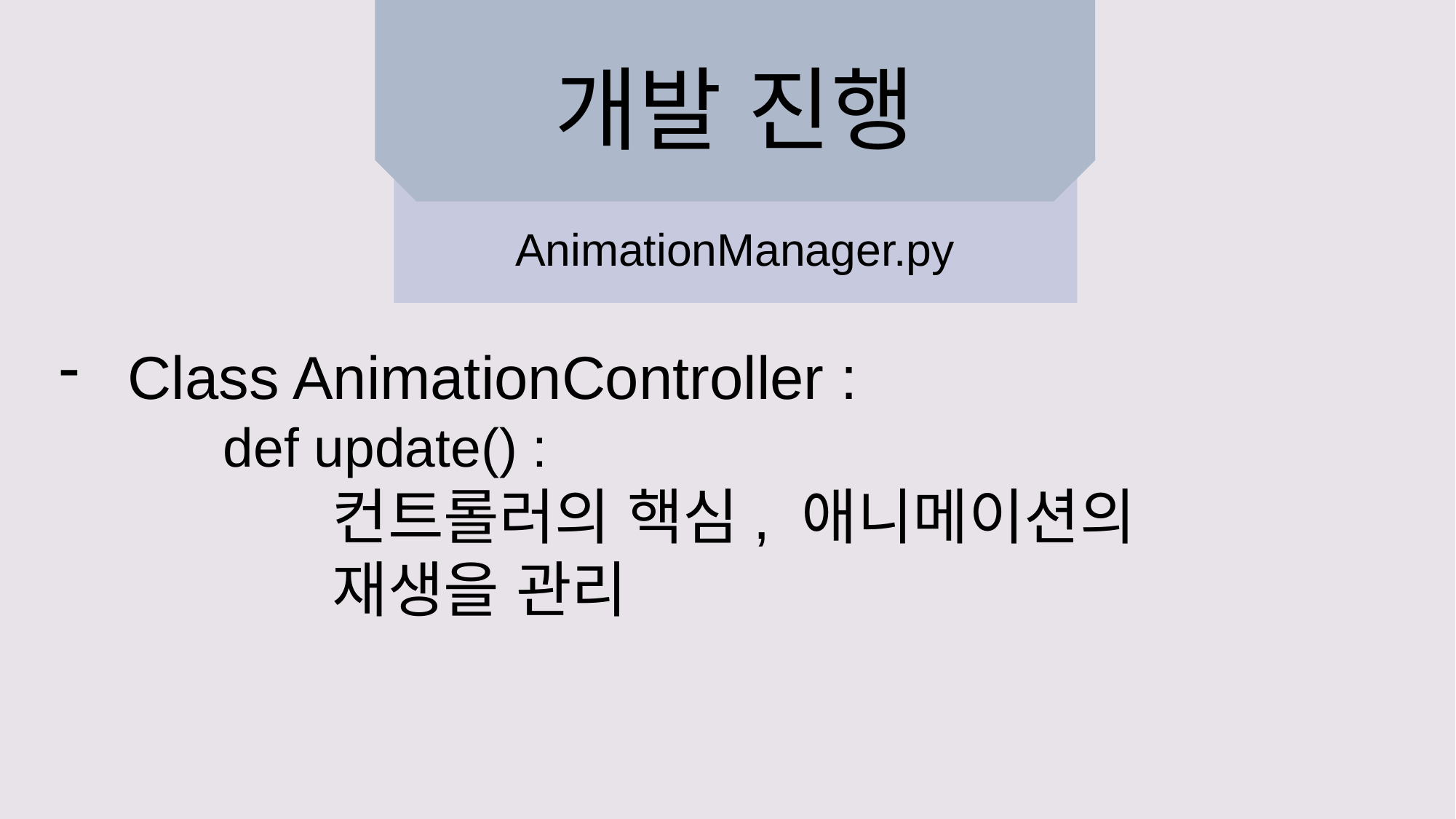

# 개발 진행

AnimationManager.py
Class AnimationController :
	def update() :
		컨트롤러의 핵심, 애니메이션의
		재생을 관리